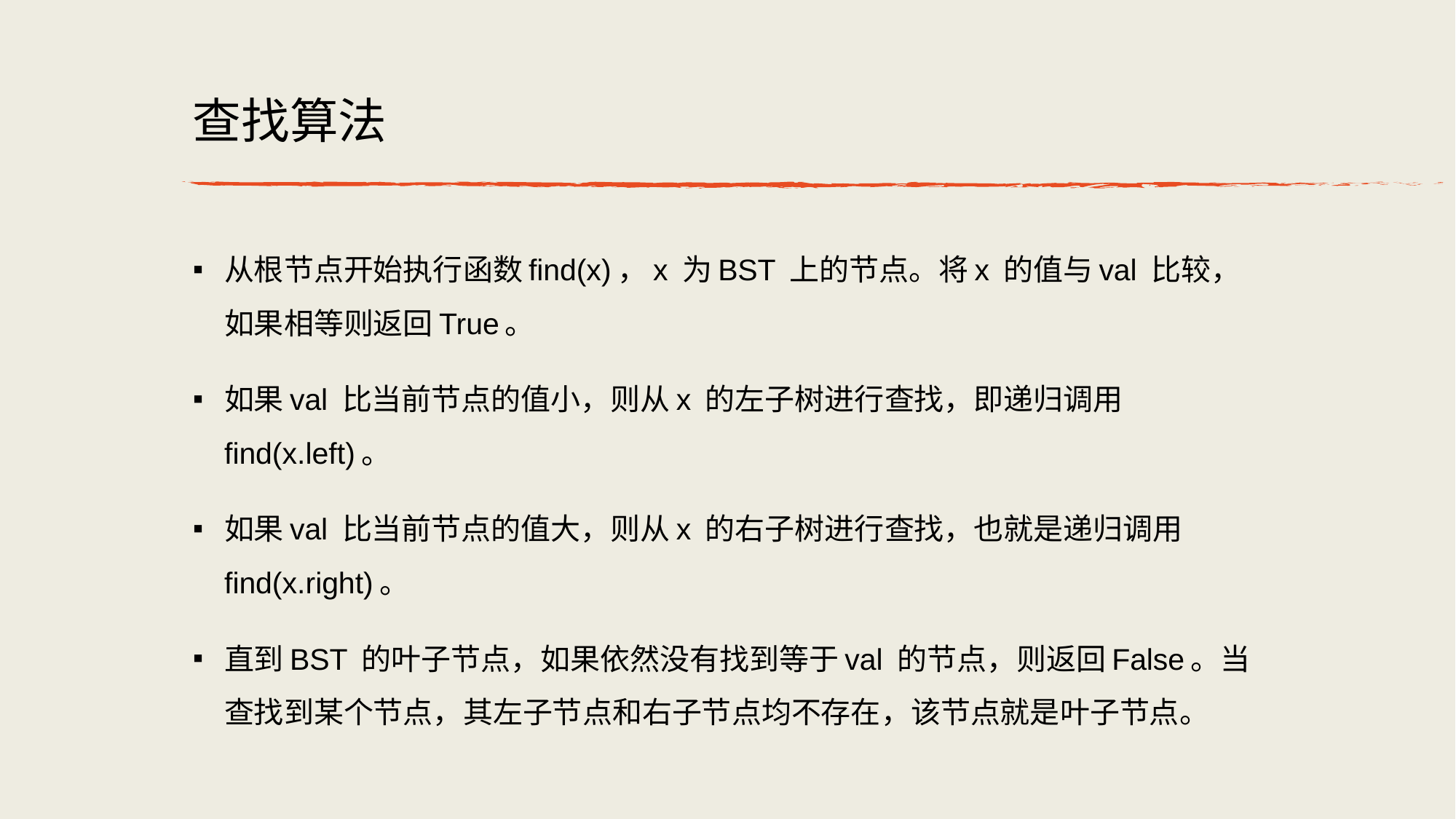

# 查找算法
从根节点开始执⾏函数find(x)，x 为BST 上的节点。将x 的值与val ⽐较，如果相等则返回True。
如果val ⽐当前节点的值⼩，则从x 的左⼦树进⾏查找，即递归调⽤find(x.left)。
如果val ⽐当前节点的值⼤，则从x 的右⼦树进⾏查找，也就是递归调⽤find(x.right)。
直到BST 的叶⼦节点，如果依然没有找到等于val 的节点，则返回False。当查找到某个节点，其左⼦节点和右⼦节点均不存在，该节点就是叶⼦节点。